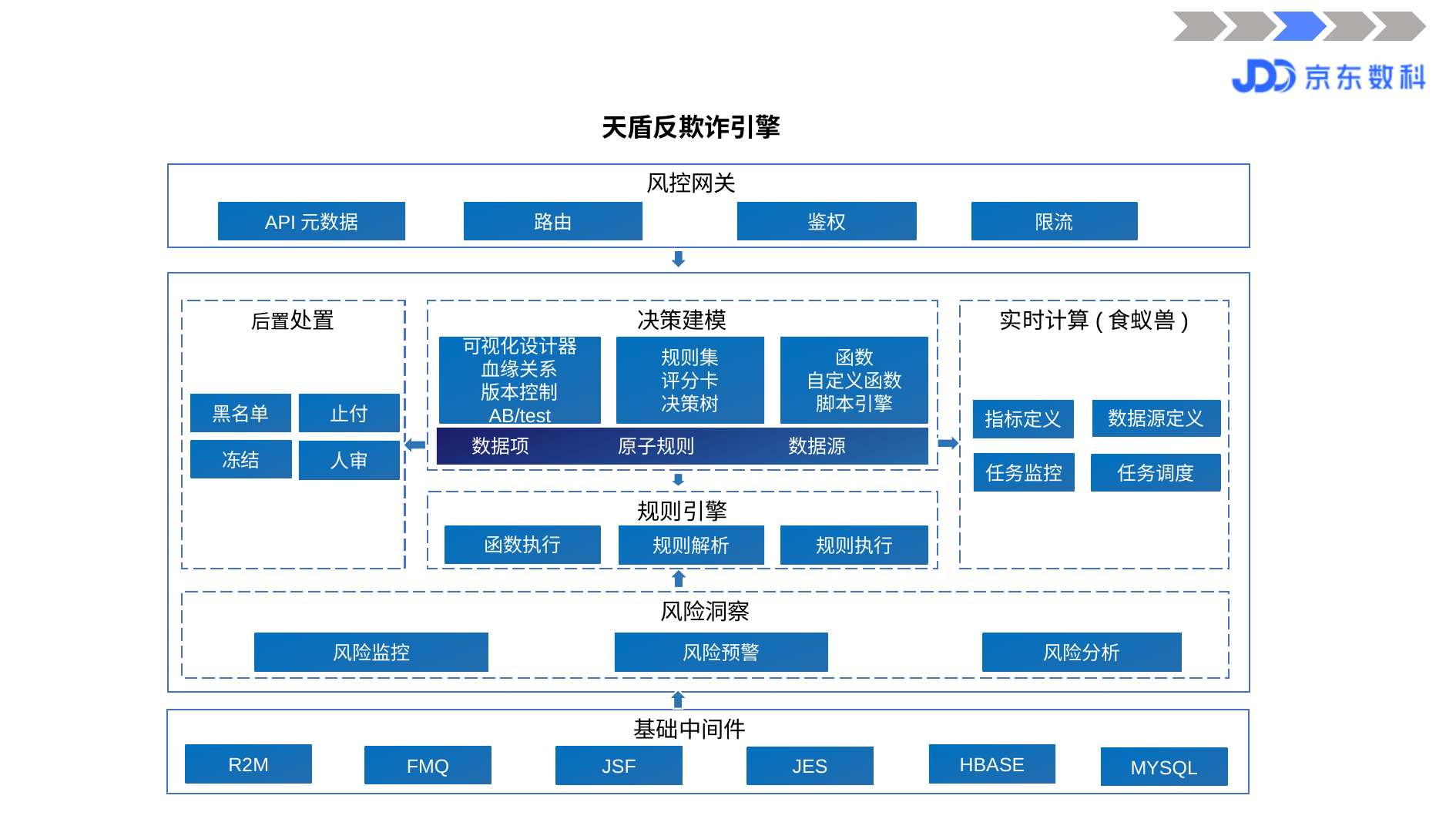

天盾反欺诈引擎

风控网关
API元数据
路由
鉴权
限流

后置处置
决策建模
实时计算(食蚁兽)

可视化设计器
血缘关系
版本控制
AB/test
规则集
评分卡
决策树
函数
自定义函数
脚本引擎
黑名单
止付
数据源定义
指标定义
数据项                     原子规则                      数据源

冻结
人审
任务监控
任务调度

规则引擎
函数执行
规则解析
规则执行

风险洞察
风险预警
风险分析
风险监控

基础中间件
R2M
HBASE
FMQ
JSF
JES
MYSQL